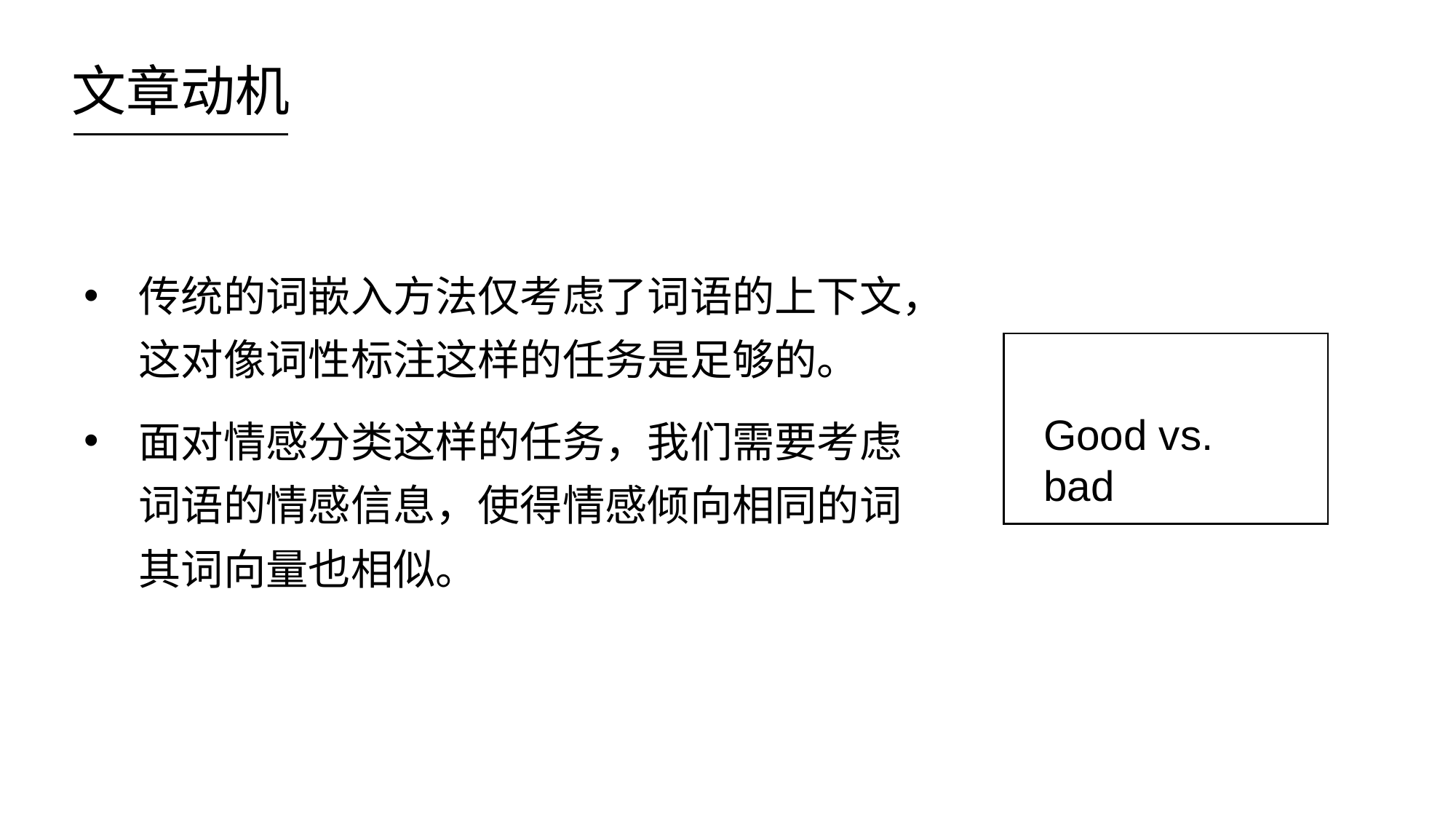

文章动机
传统的词嵌入方法仅考虑了词语的上下文，这对像词性标注这样的任务是足够的。
面对情感分类这样的任务，我们需要考虑词语的情感信息，使得情感倾向相同的词其词向量也相似。

Good vs. bad